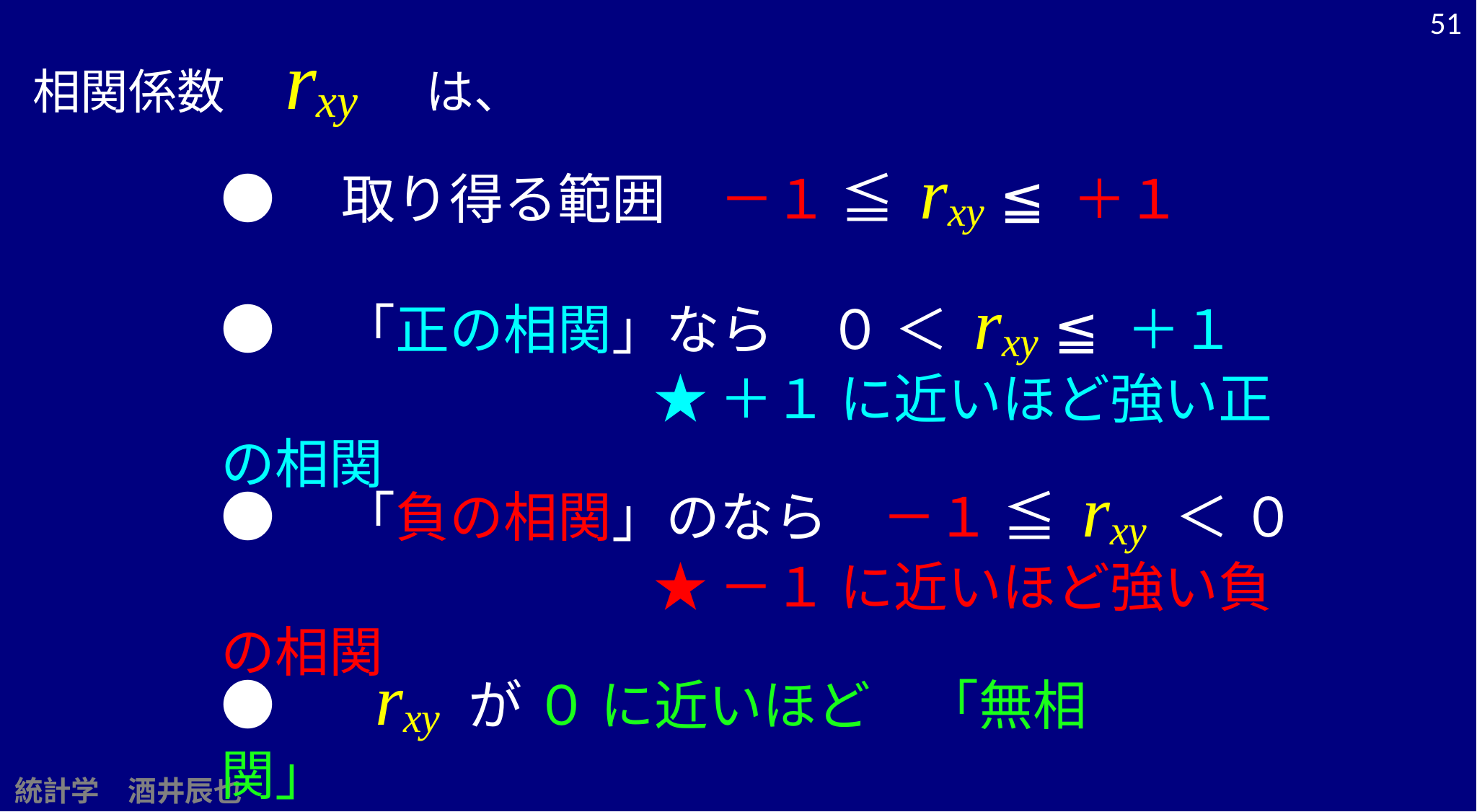

51
相関係数　rxy　は、
●　取り得る範囲　－１ ≦ rxy ≦ ＋１
●　「正の相関」なら　０ ＜ rxy ≦ ＋１
　　　　　　　　★ ＋１ に近いほど強い正の相関
●　「負の相関」のなら　－１ ≦ rxy ＜ ０
　　　　　　　　★ －１ に近いほど強い負の相関
●　 rxy が ０ に近いほど　「無相関」
統計学　酒井辰也